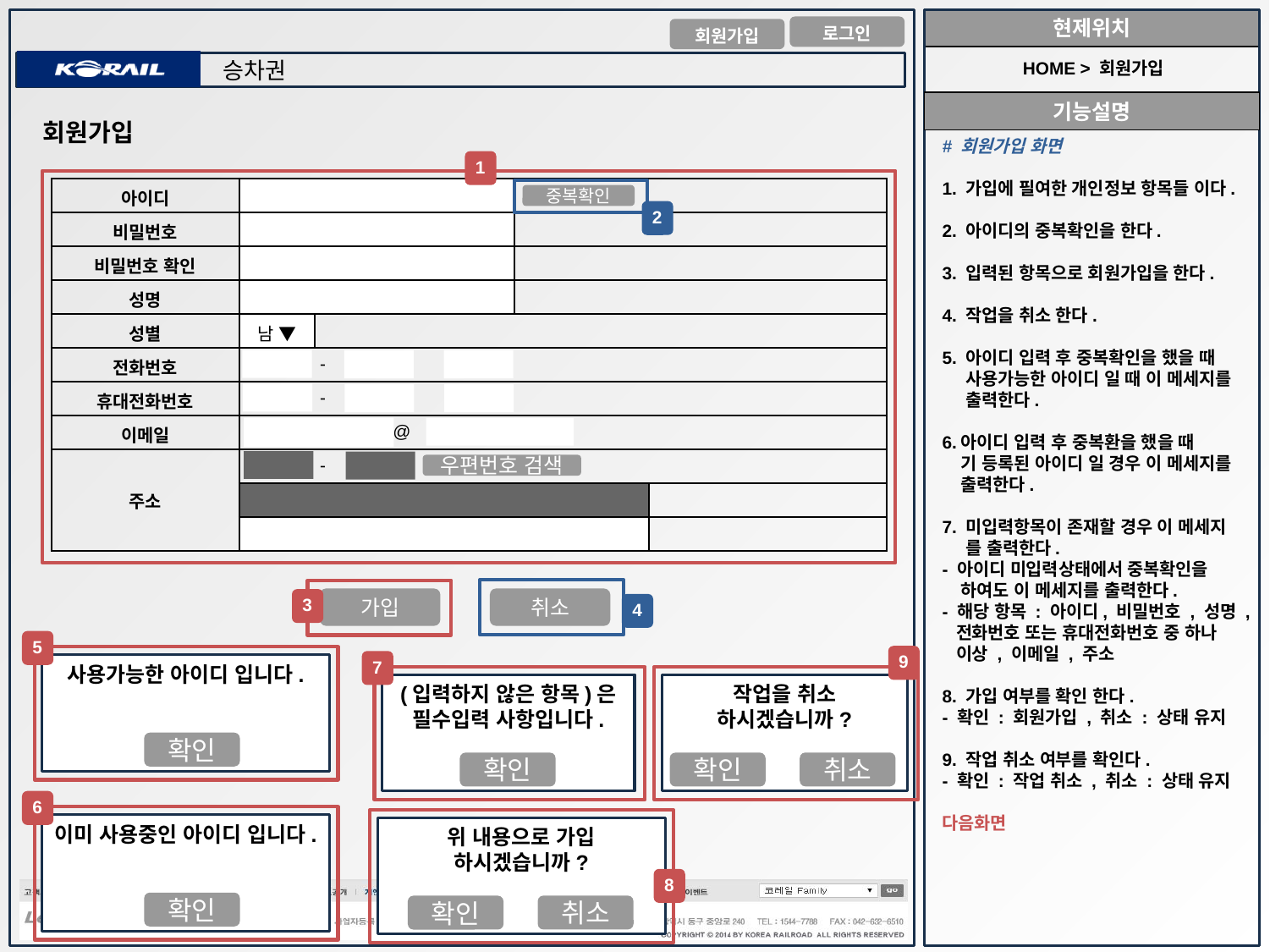

HOME > 회원가입
회원가입
# 회원가입 화면

1. 가입에 필여한 개인정보 항목들 이다.

2. 아이디의 중복확인을 한다.

3. 입력된 항목으로 회원가입을 한다.

4. 작업을 취소 한다.

5. 아이디 입력 후 중복확인을 했을 때
    사용가능한 아이디 일 때 이 메세지를
    출력한다.

6.아이디 입력 후 중복환을 했을 때
   기 등록된 아이디 일 경우 이 메세지를
   출력한다.

7. 미입력항목이 존재할 경우 이 메세지
    를 출력한다.
- 아이디 미입력상태에서 중복확인을
   하여도 이 메세지를 출력한다.
- 해당 항목 : 아이디, 비밀번호 , 성명 ,
  전화번호 또는 휴대전화번호 중 하나
  이상 , 이메일 , 주소

8. 가입 여부를 확인 한다.
- 확인 : 회원가입 , 취소 : 상태 유지

9. 작업 취소 여부를 확인다.
- 확인 : 작업 취소 , 취소 : 상태 유지

다음화면
1

| 아이디 |  |  |  |  |
| --- | --- | --- | --- | --- |
| 비밀번호 |  |  |  |  |
| 비밀번호 확인 |  |  |  |  |
| 성명 |  |  |  |  |
| 성별 | 남 ▼ |  |  |  |
| 전화번호 | - - |  |  |  |
| 휴대전화번호 | - - |  |  |  |
| 이메일 | @ |  |  |  |
| 주소 | - |  |  |  |
|  |  |  |  |  |
|  |  |  |  |  |

중복확인
2

우편번호 검색

3
가입
취소

4

5

9

7

사용가능한 아이디 입니다.

(입력하지 않은 항목)은 필수입력 사항입니다.
작업을 취소 하시겠습니까?
확인
취소
확인
확인
6

이미 사용중인 아이디 입니다.
위 내용으로 가입 하시겠습니까?
8

확인
취소
확인